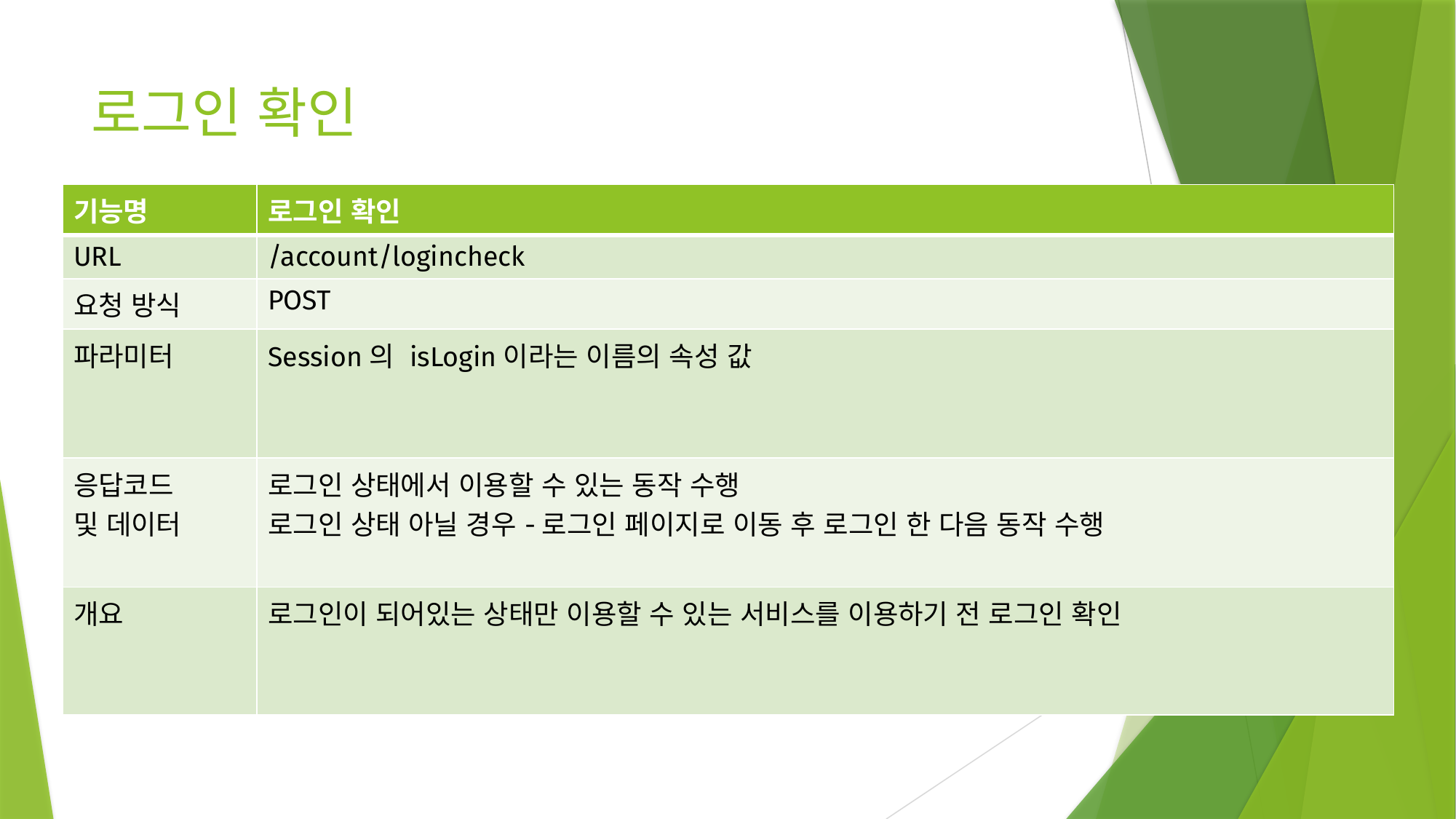

로그인 확인
| 기능명 | 로그인 확인 |
| --- | --- |
| URL | /account/logincheck |
| 요청 방식 | POST |
| 파라미터 | Session의 isLogin이라는 이름의 속성 값 |
| 응답코드 및 데이터 | 로그인 상태에서 이용할 수 있는 동작 수행 로그인 상태 아닐 경우-로그인 페이지로 이동 후 로그인 한 다음 동작 수행 |
| 개요 | 로그인이 되어있는 상태만 이용할 수 있는 서비스를 이용하기 전 로그인 확인 |